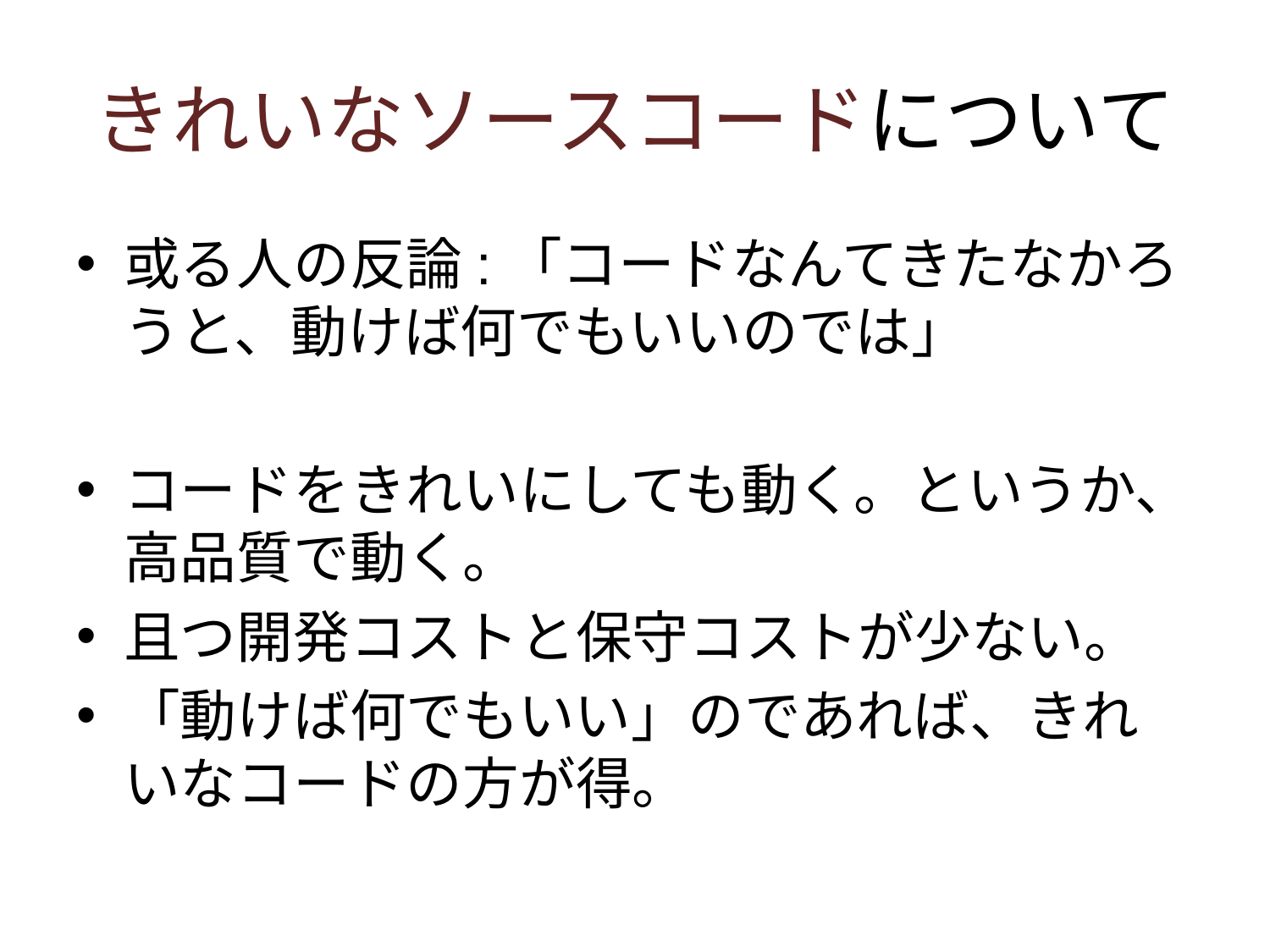

# きれいなソースコードについて
或る人の反論:「コードなんてきたなかろうと、動けば何でもいいのでは」

コードをきれいにしても動く。というか、高品質で動く。
且つ開発コストと保守コストが少ない。
「動けば何でもいい」のであれば、きれいなコードの方が得。